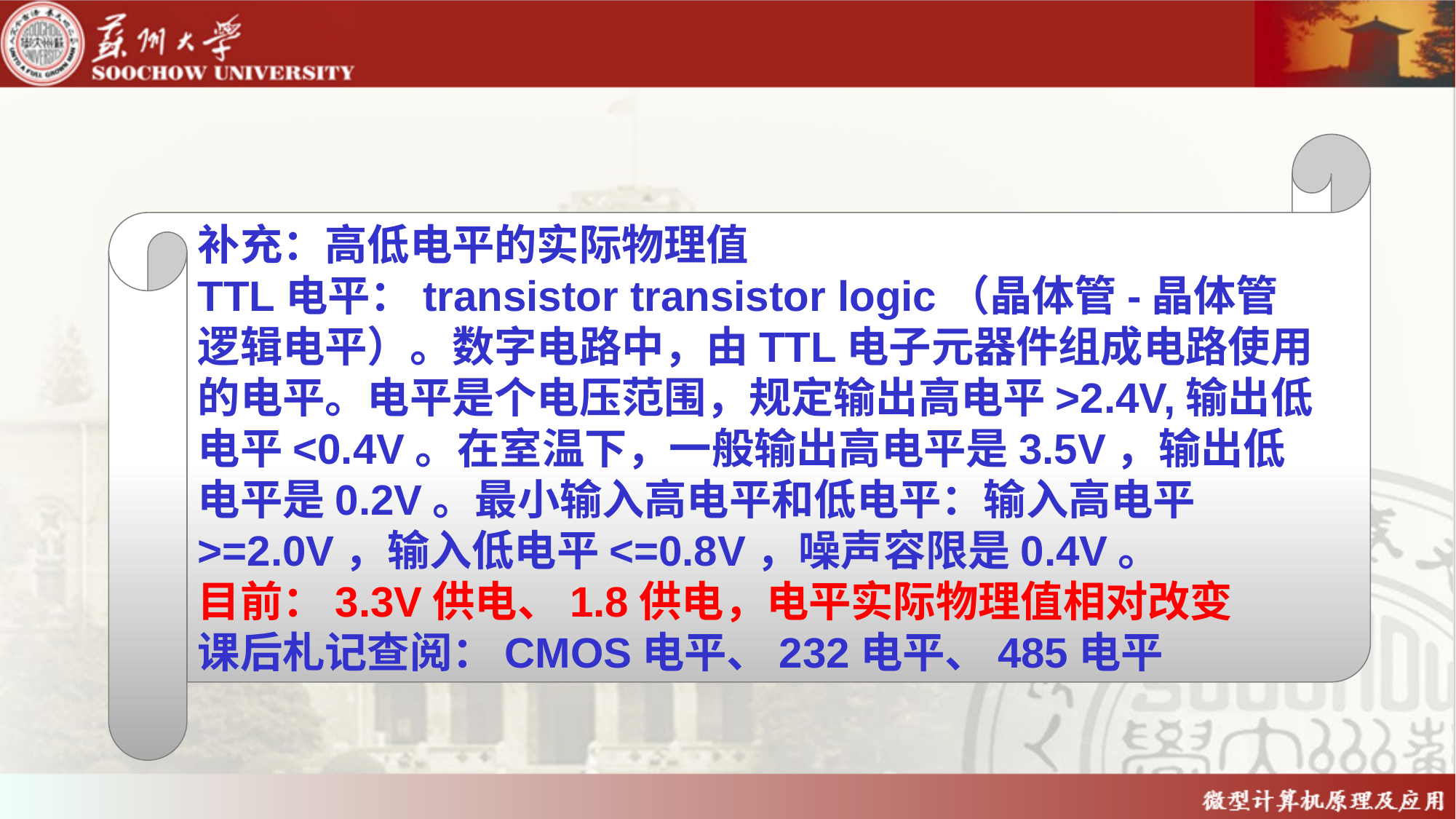

补充：高低电平的实际物理值
TTL电平：transistor transistor logic（晶体管-晶体管逻辑电平）。数字电路中，由TTL电子元器件组成电路使用的电平。电平是个电压范围，规定输出高电平>2.4V,输出低电平<0.4V。在室温下，一般输出高电平是3.5V，输出低电平是0.2V。最小输入高电平和低电平：输入高电平>=2.0V，输入低电平<=0.8V，噪声容限是0.4V。
目前：3.3V供电、1.8供电，电平实际物理值相对改变
课后札记查阅：CMOS电平、232电平、485电平